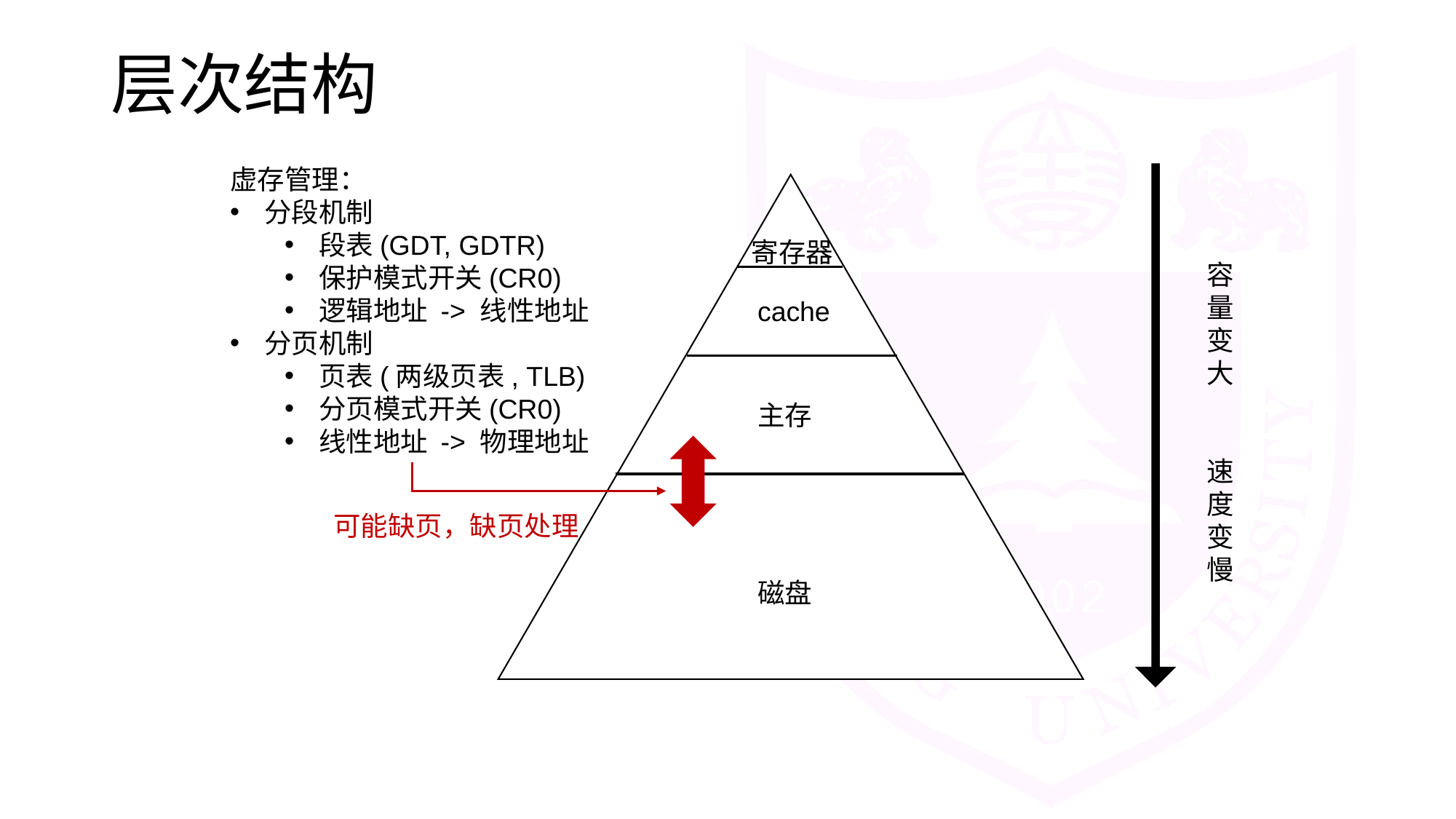

# 层次结构
虚存管理：
分段机制
段表(GDT, GDTR)
保护模式开关(CR0)
逻辑地址 -> 线性地址
分页机制
页表(两级页表, TLB)
分页模式开关(CR0)
线性地址 -> 物理地址

寄存器
容量变大

速度变慢
cache
主存

可能缺页，缺页处理
磁盘